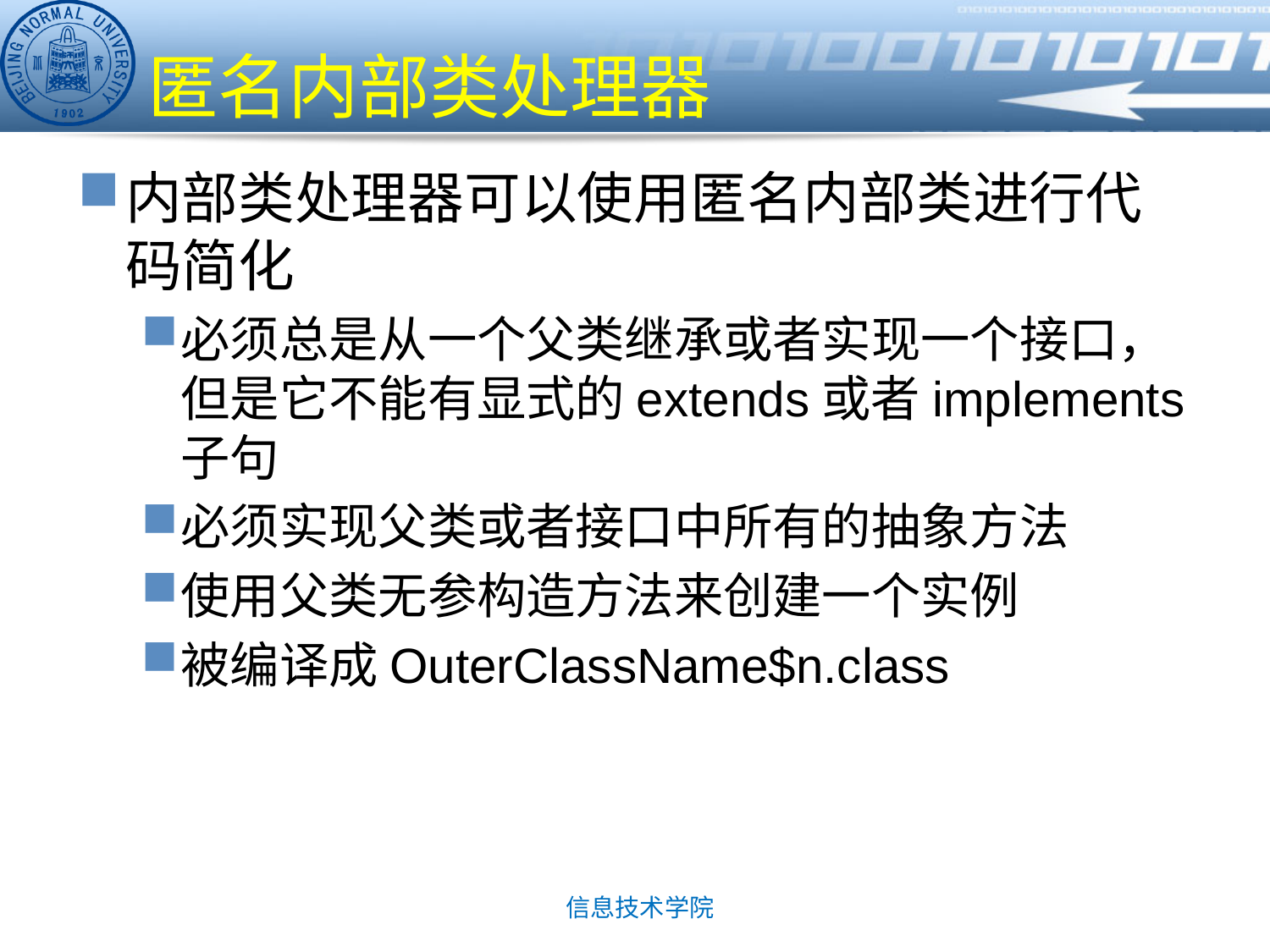

# 匿名内部类处理器
内部类处理器可以使用匿名内部类进行代码简化
必须总是从一个父类继承或者实现一个接口，但是它不能有显式的extends或者implements子句
必须实现父类或者接口中所有的抽象方法
使用父类无参构造方法来创建一个实例
被编译成OuterClassName$n.class

11